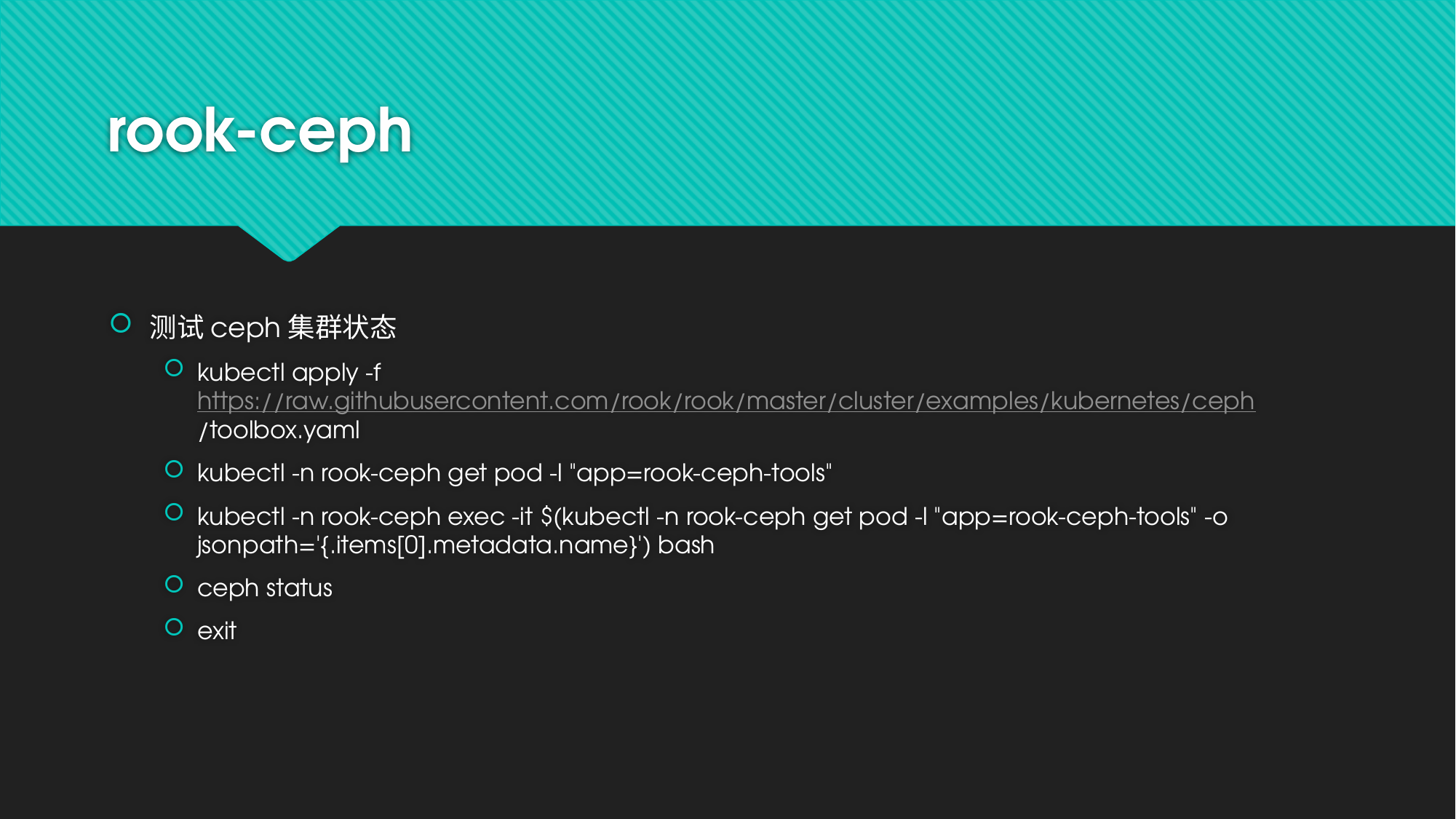

# rook-ceph
测试ceph集群状态
kubectl apply -f https://raw.githubusercontent.com/rook/rook/master/cluster/examples/kubernetes/ceph/toolbox.yaml
kubectl -n rook-ceph get pod -l "app=rook-ceph-tools"
kubectl -n rook-ceph exec -it $(kubectl -n rook-ceph get pod -l "app=rook-ceph-tools" -o jsonpath='{.items[0].metadata.name}') bash
ceph status
exit